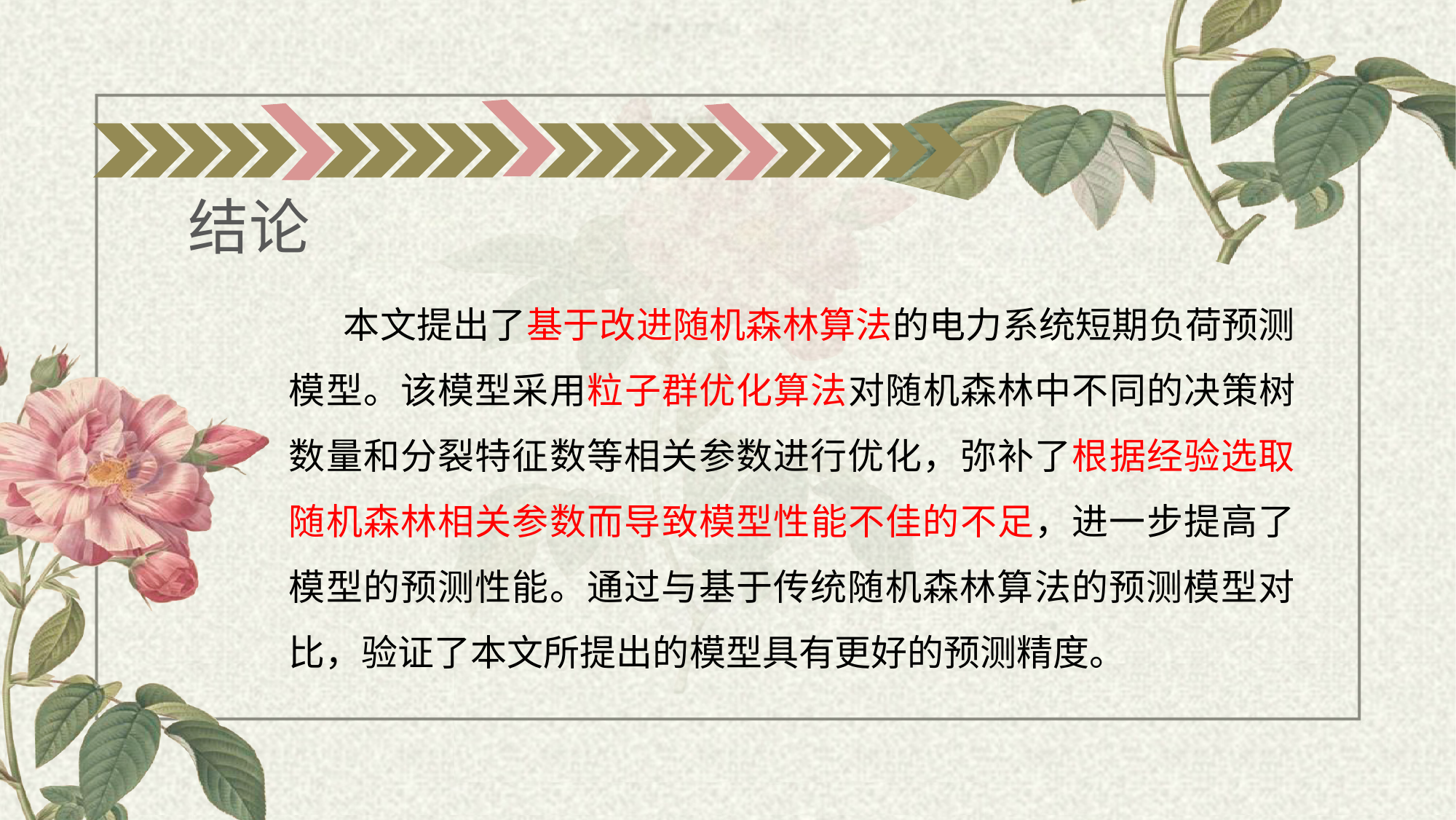

结论
本文提出了基于改进随机森林算法的电力系统短期负荷预测模型。该模型采用粒子群优化算法对随机森林中不同的决策树数量和分裂特征数等相关参数进行优化，弥补了根据经验选取随机森林相关参数而导致模型性能不佳的不足，进一步提高了模型的预测性能。通过与基于传统随机森林算法的预测模型对比，验证了本文所提出的模型具有更好的预测精度。